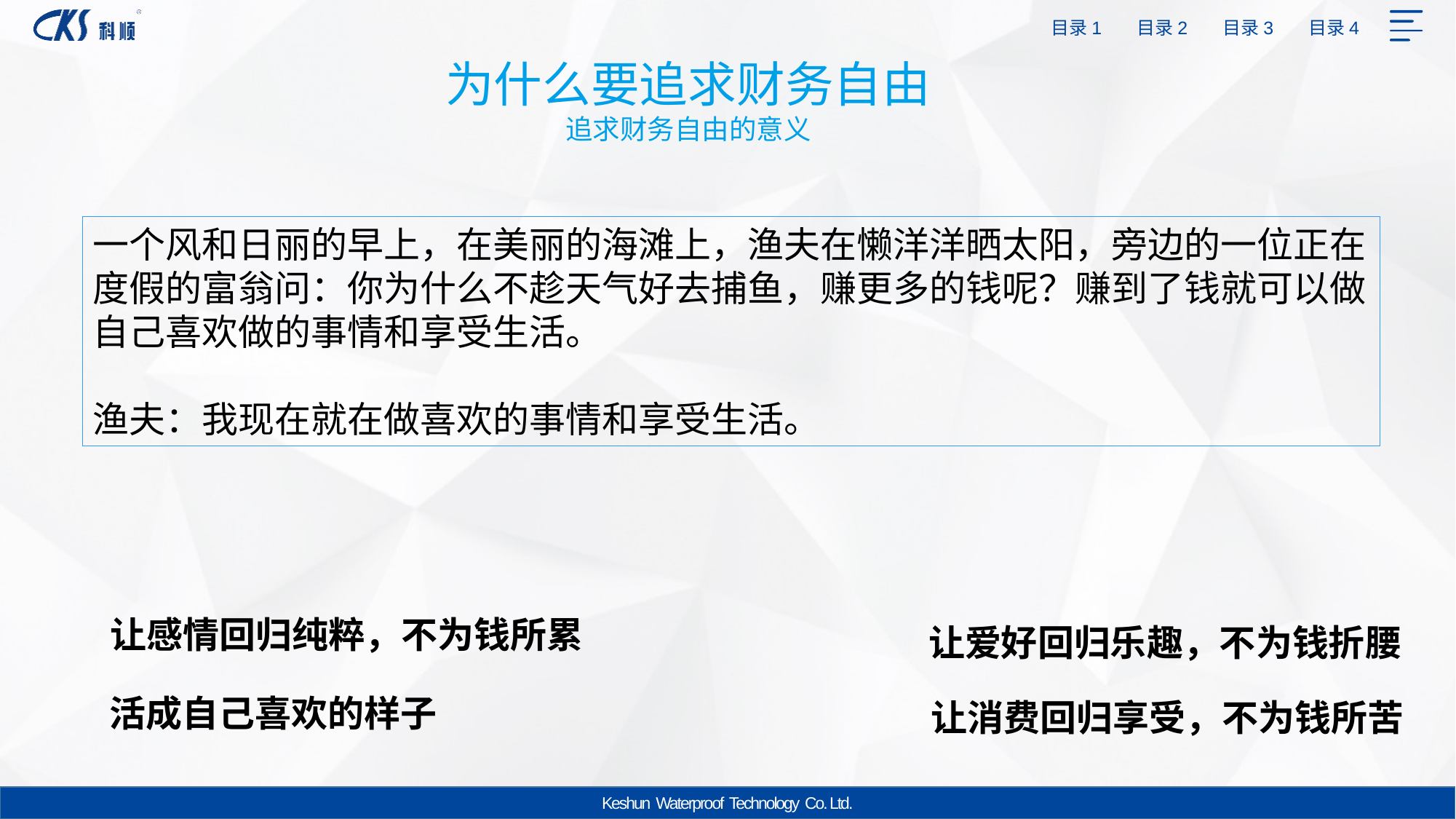

为什么要追求财务自由
追求财务自由的意义
一个风和日丽的早上，在美丽的海滩上，渔夫在懒洋洋晒太阳，旁边的一位正在度假的富翁问：你为什么不趁天气好去捕鱼，赚更多的钱呢？赚到了钱就可以做自己喜欢做的事情和享受生活。

渔夫：我现在就在做喜欢的事情和享受生活。
让感情回归纯粹，不为钱所累
让爱好回归乐趣，不为钱折腰
活成自己喜欢的样子
让消费回归享受，不为钱所苦

Keshun  Waterproof  Technology  Co. Ltd.